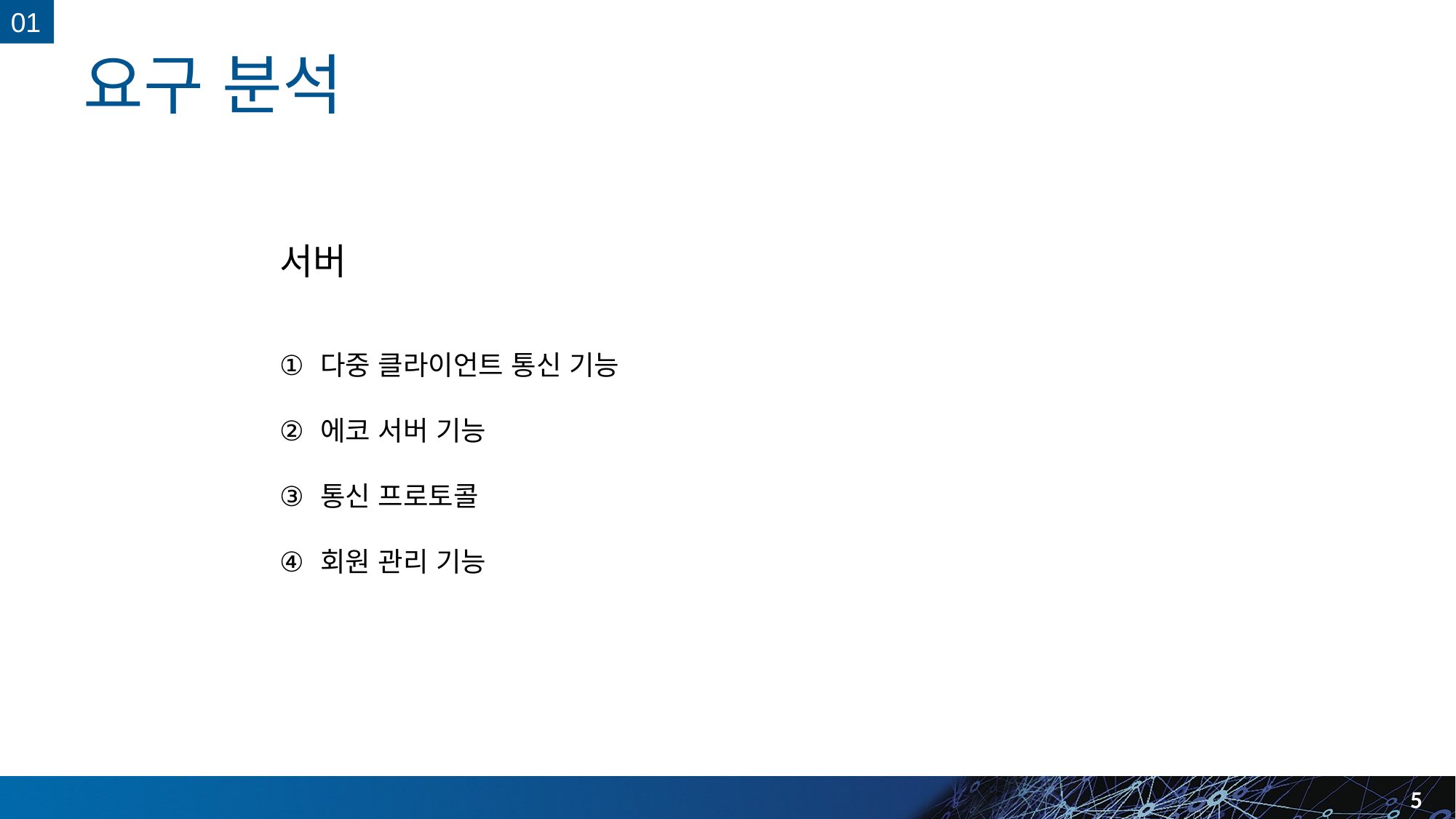

01
# 요구 분석
서버

다중 클라이언트 통신 기능

에코 서버 기능

통신 프로토콜

회원 관리 기능
5